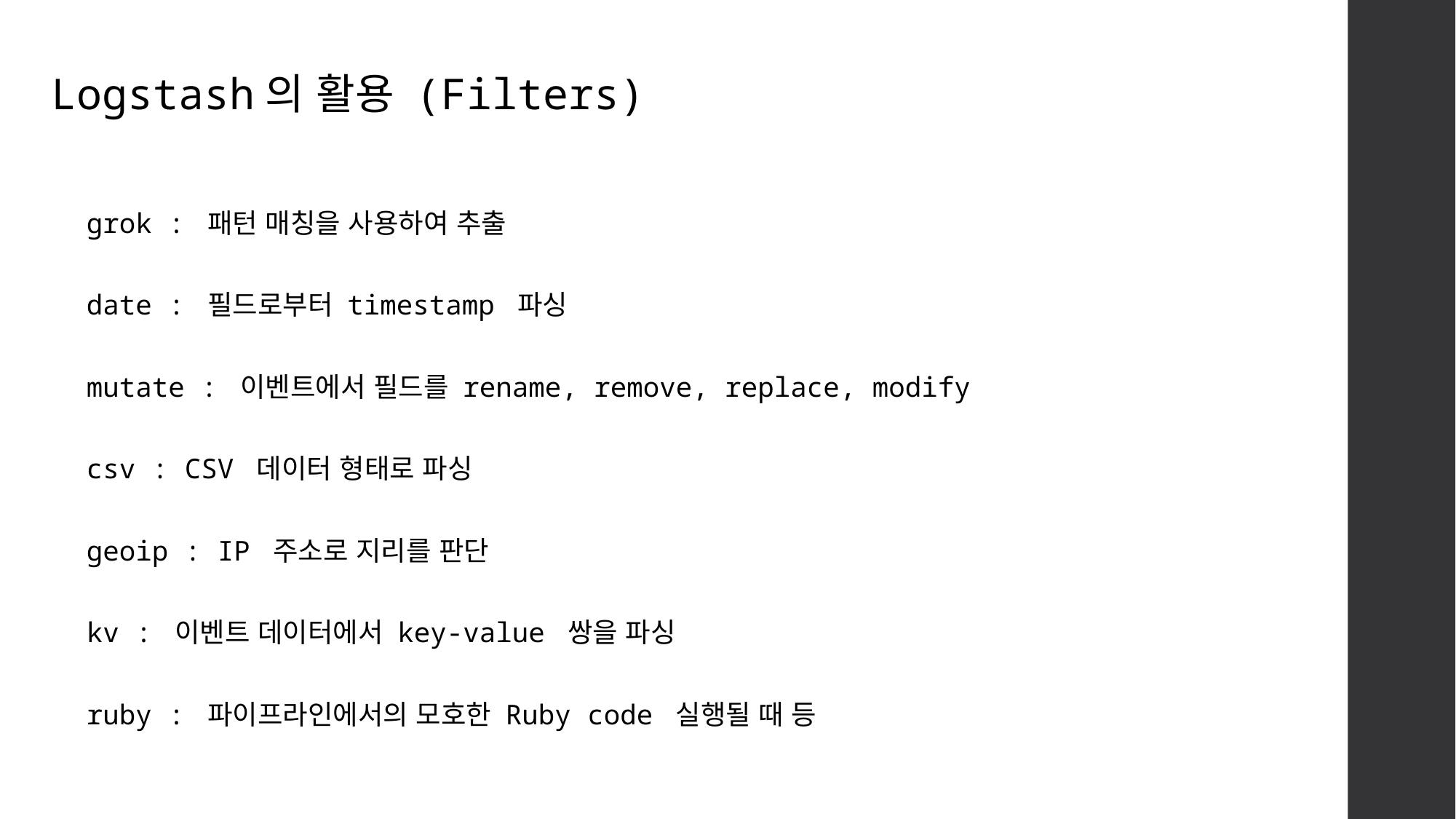

Logstash의 활용 (Filters)
grok : 패턴 매칭을 사용하여 추출
date : 필드로부터 timestamp 파싱
mutate : 이벤트에서 필드를 rename, remove, replace, modify
csv : CSV 데이터 형태로 파싱
geoip : IP 주소로 지리를 판단
kv : 이벤트 데이터에서 key-value 쌍을 파싱
ruby : 파이프라인에서의 모호한 Ruby code 실행될 때 등